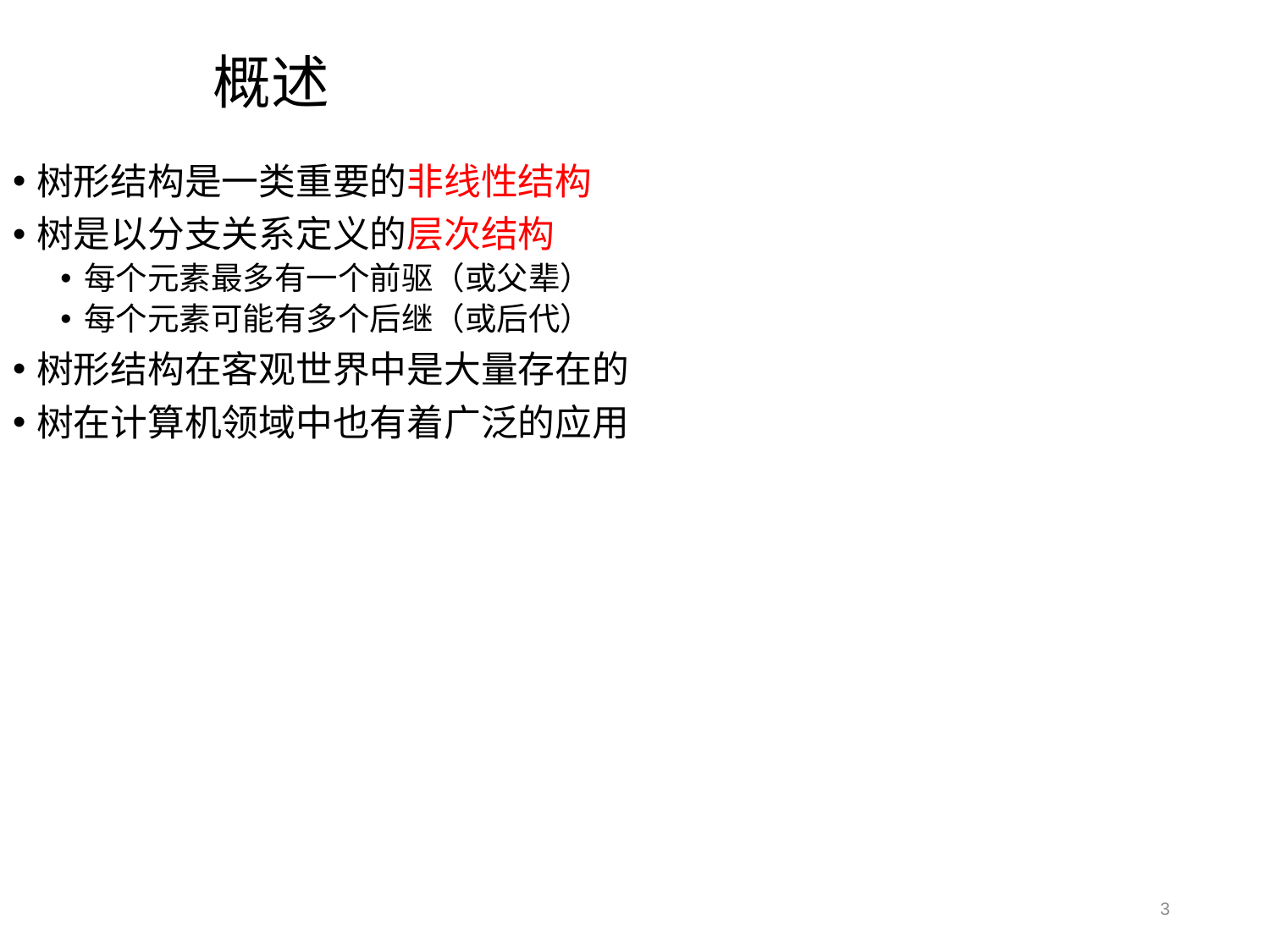

概述
树形结构是一类重要的非线性结构
树是以分支关系定义的层次结构
每个元素最多有一个前驱（或父辈）
每个元素可能有多个后继（或后代）
树形结构在客观世界中是大量存在的
树在计算机领域中也有着广泛的应用
3